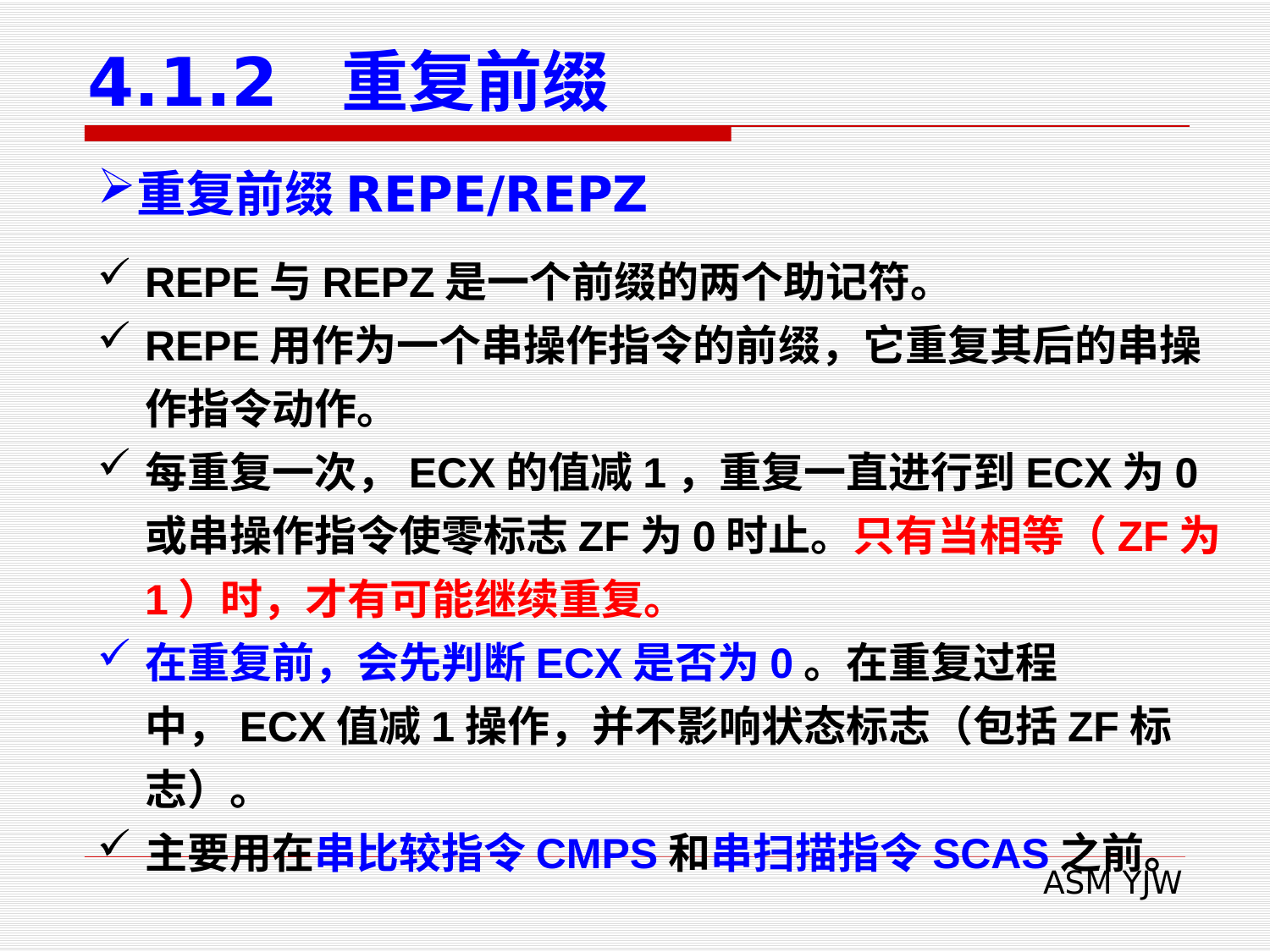

# 4.1.2  重复前缀
重复前缀REPE/REPZ
REPE与REPZ是一个前缀的两个助记符。
REPE用作为一个串操作指令的前缀，它重复其后的串操作指令动作。
每重复一次，ECX的值减1，重复一直进行到ECX为0或串操作指令使零标志ZF为0时止。只有当相等（ZF为1）时，才有可能继续重复。
在重复前，会先判断ECX是否为0。在重复过程中，ECX值减1操作，并不影响状态标志（包括ZF标志）。
主要用在串比较指令CMPS和串扫描指令SCAS之前。